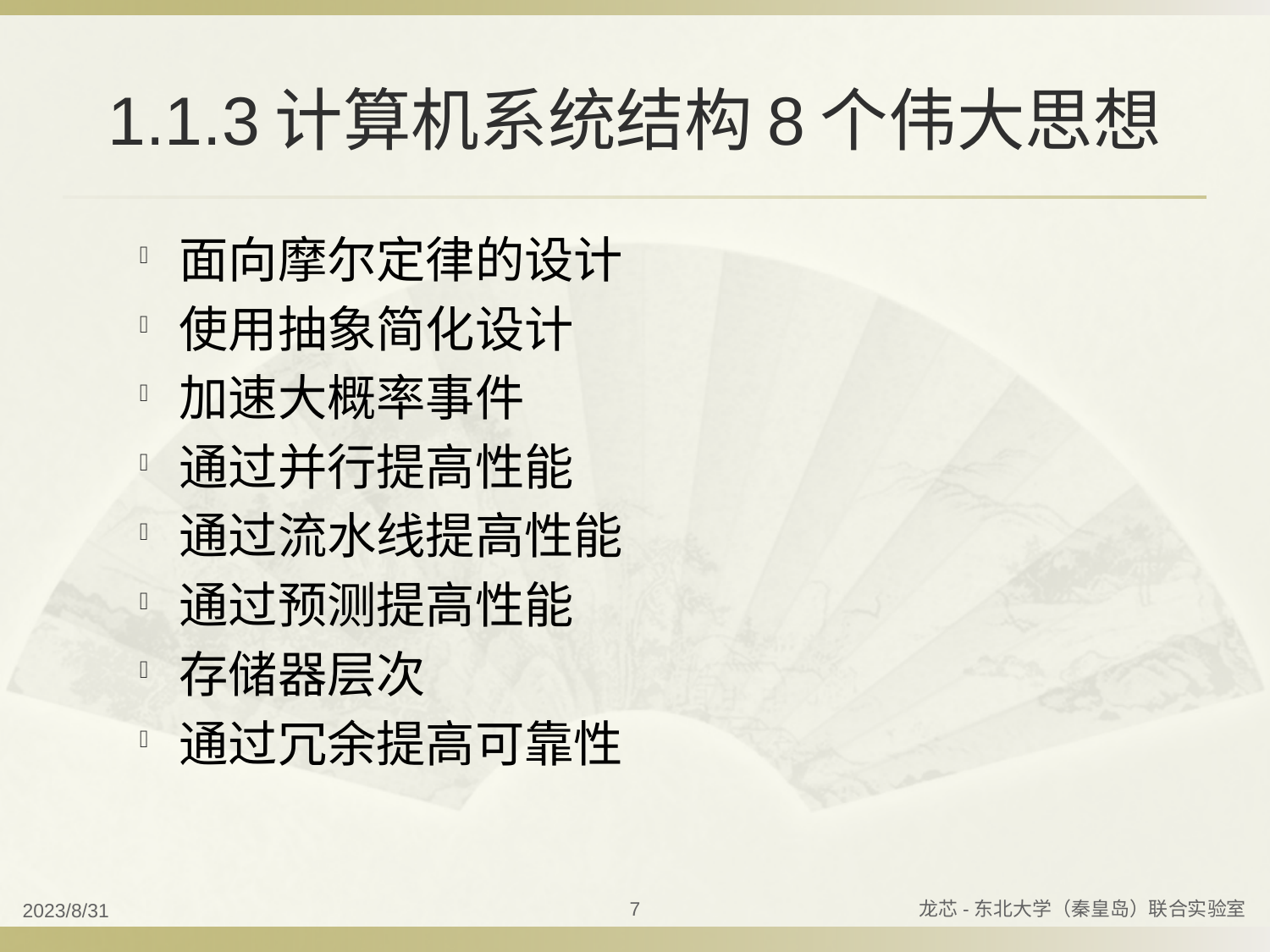

# 1.1.3计算机系统结构8个伟大思想
面向摩尔定律的设计
使用抽象简化设计
加速大概率事件
通过并行提高性能
通过流水线提高性能
通过预测提高性能
存储器层次
通过冗余提高可靠性
2023/8/31
7
龙芯-东北大学（秦皇岛）联合实验室